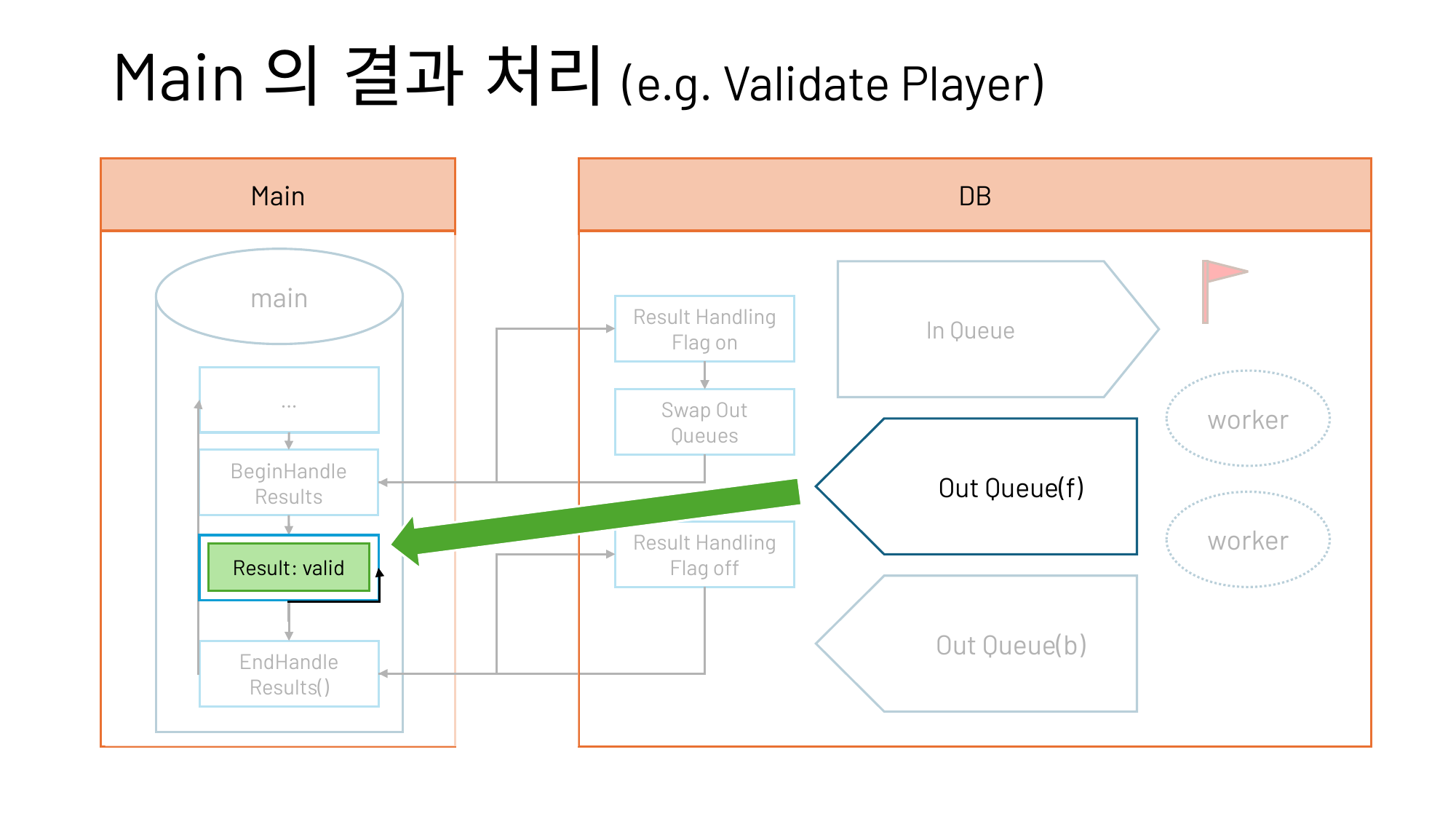

# Main의 결과 처리(e.g. Validate Player)

Main
DB

main
In Queue

Result Handling Flag on

…
worker
Swap Out Queues
Out Queue(f)
BeginHandle
Results

worker
Result Handling Flag off
Handle Results…
Result: valid
Out Queue(b)
EndHandle
Results()